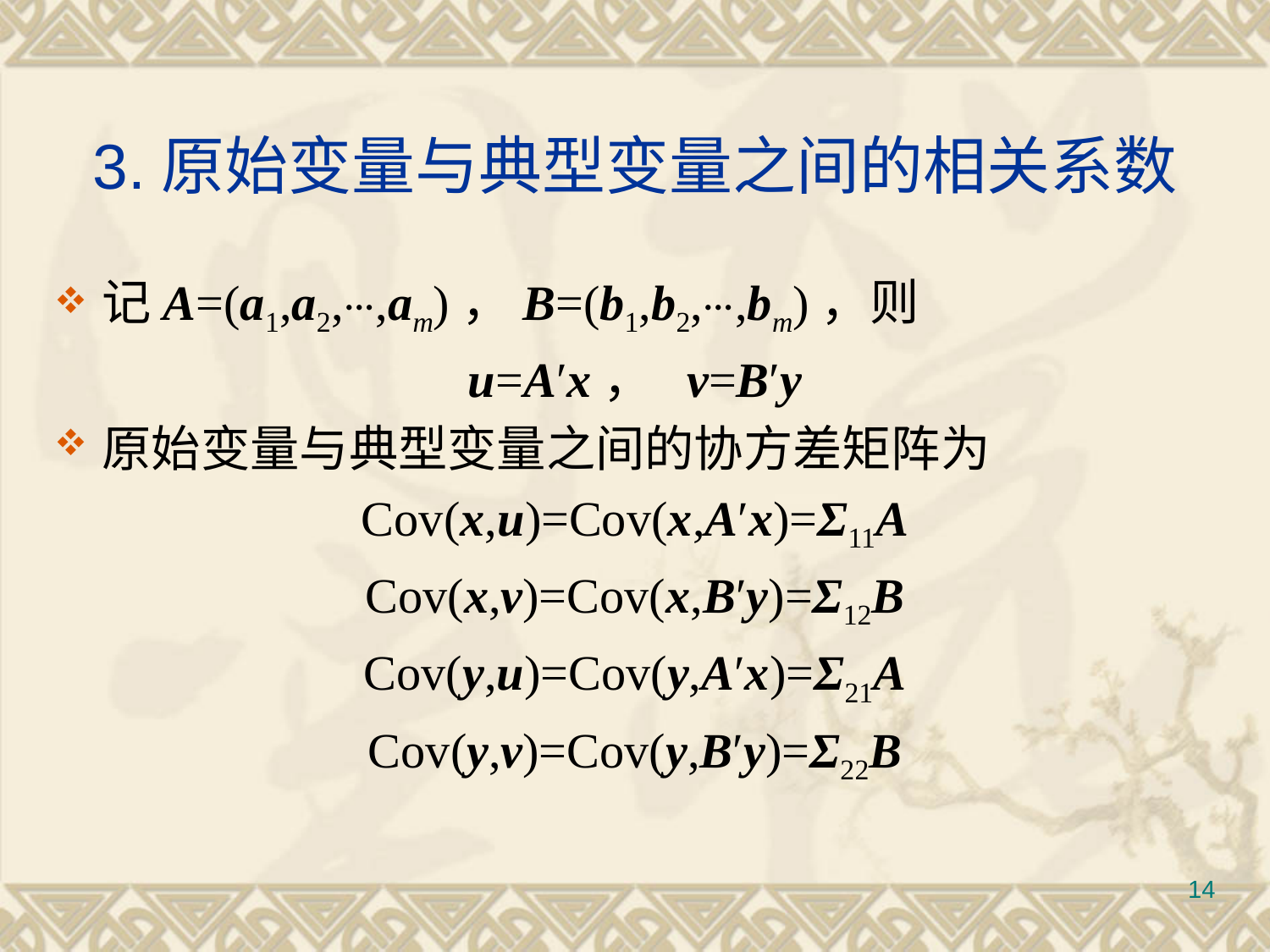

# 3.原始变量与典型变量之间的相关系数
记A=(a1,a2,⋯,am)，B=(b1,b2,⋯,bm)，则
u=A′x，  v=B′y
原始变量与典型变量之间的协方差矩阵为
Cov(x,u)=Cov(x,A′x)=Σ11A
Cov(x,v)=Cov(x,B′y)=Σ12B
Cov(y,u)=Cov(y,A′x)=Σ21A
Cov(y,v)=Cov(y,B′y)=Σ22B
14